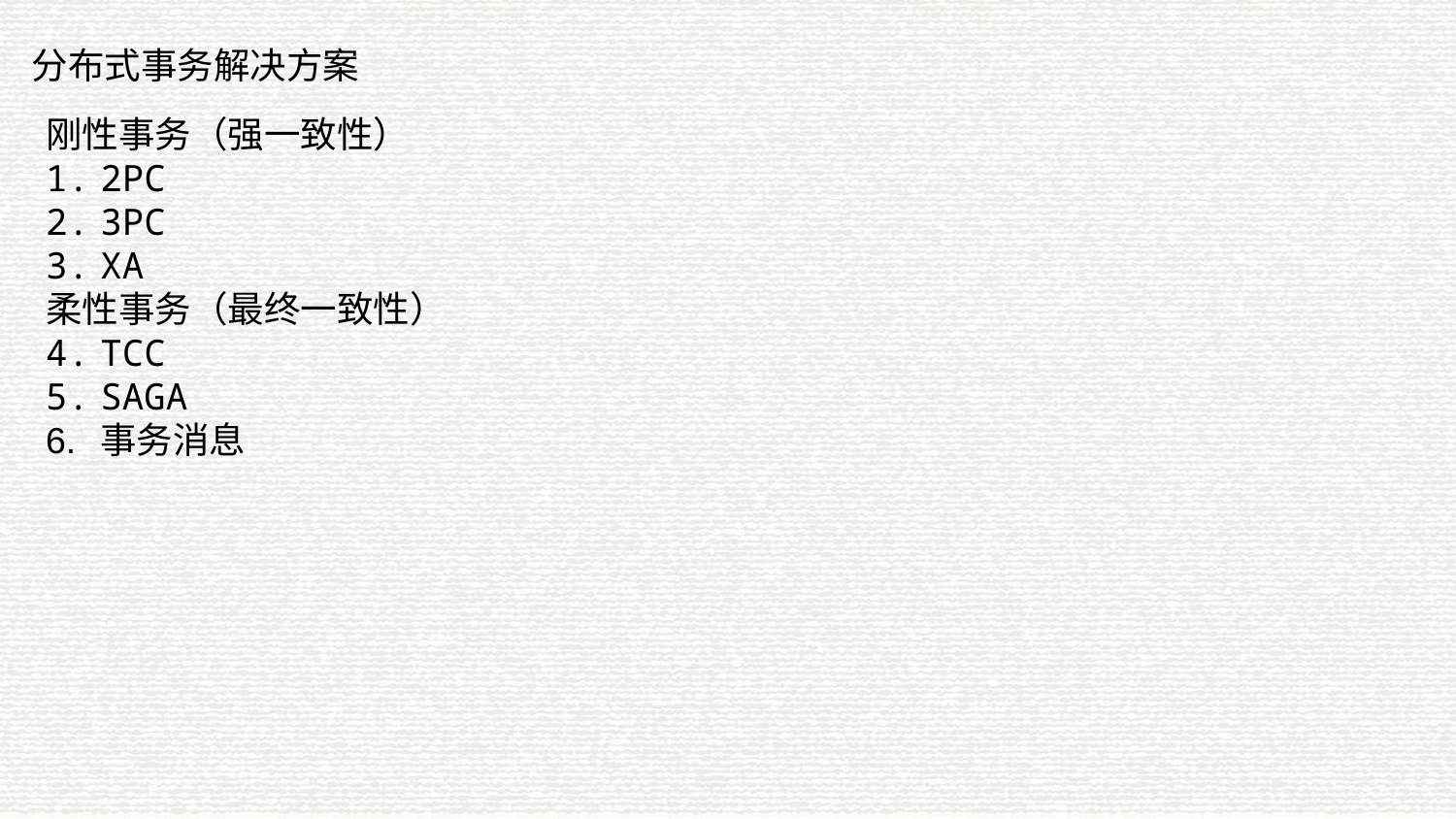

分布式事务解决方案
刚性事务（强一致性）
2PC
3PC
XA
柔性事务（最终一致性）
TCC
SAGA
事务消息